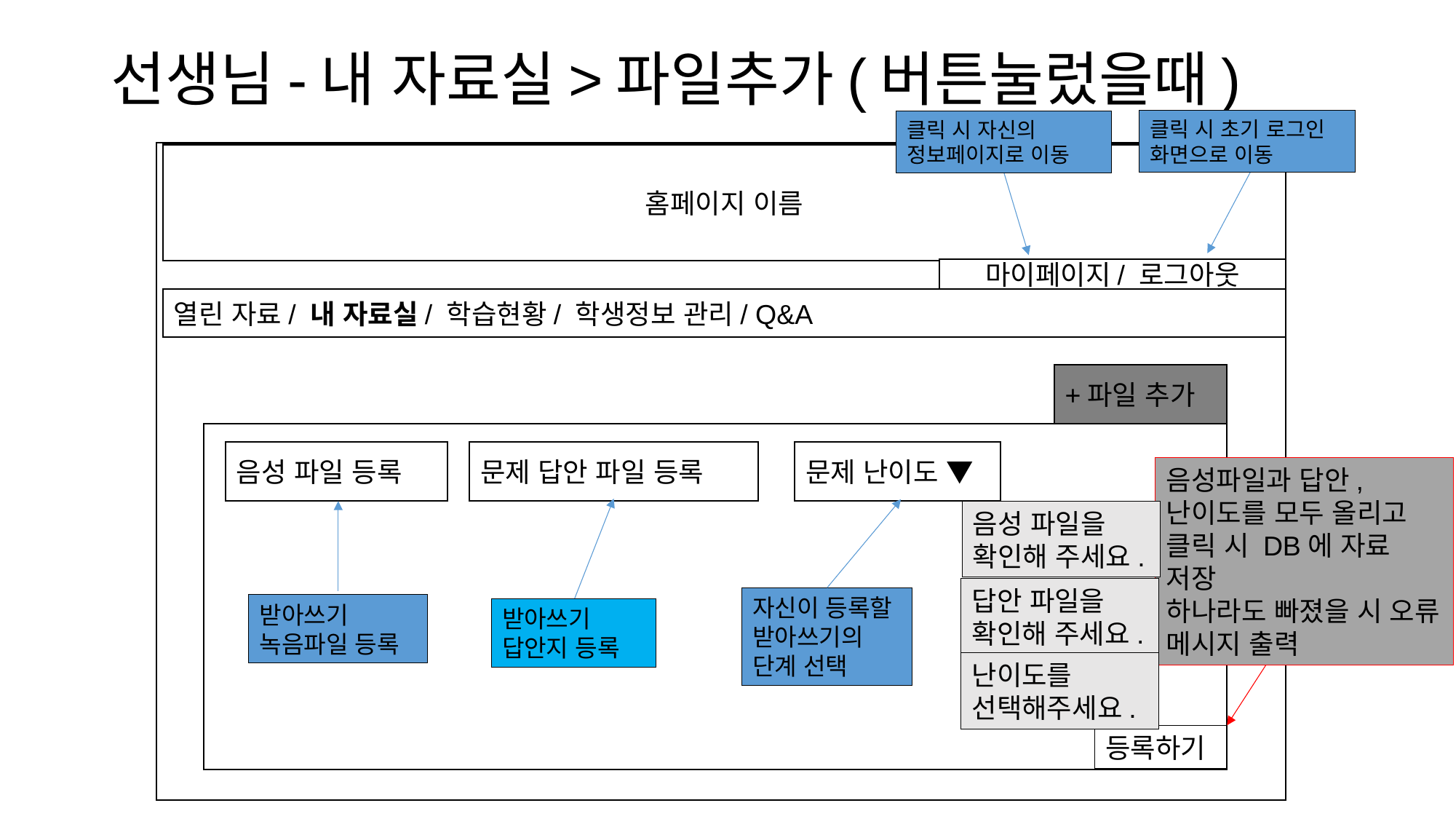

# 선생님-내 자료실>파일추가(버튼눌렀을때)
클릭 시 초기 로그인 화면으로 이동
클릭 시 자신의 정보페이지로 이동

홈페이지 이름
마이페이지/ 로그아웃
열린 자료/ 내 자료실/ 학습현황/ 학생정보 관리/ Q&A
+파일 추가

문제 난이도 ▼
음성 파일 등록
문제 답안 파일 등록
음성파일과 답안, 난이도를 모두 올리고 클릭 시 DB에 자료 저장
하나라도 빠졌을 시 오류 메시지 출력
음성 파일을 확인해 주세요.
답안 파일을 확인해 주세요.
자신이 등록할 받아쓰기의 단계 선택
받아쓰기 녹음파일 등록
받아쓰기 답안지 등록
난이도를 선택해주세요.
등록하기